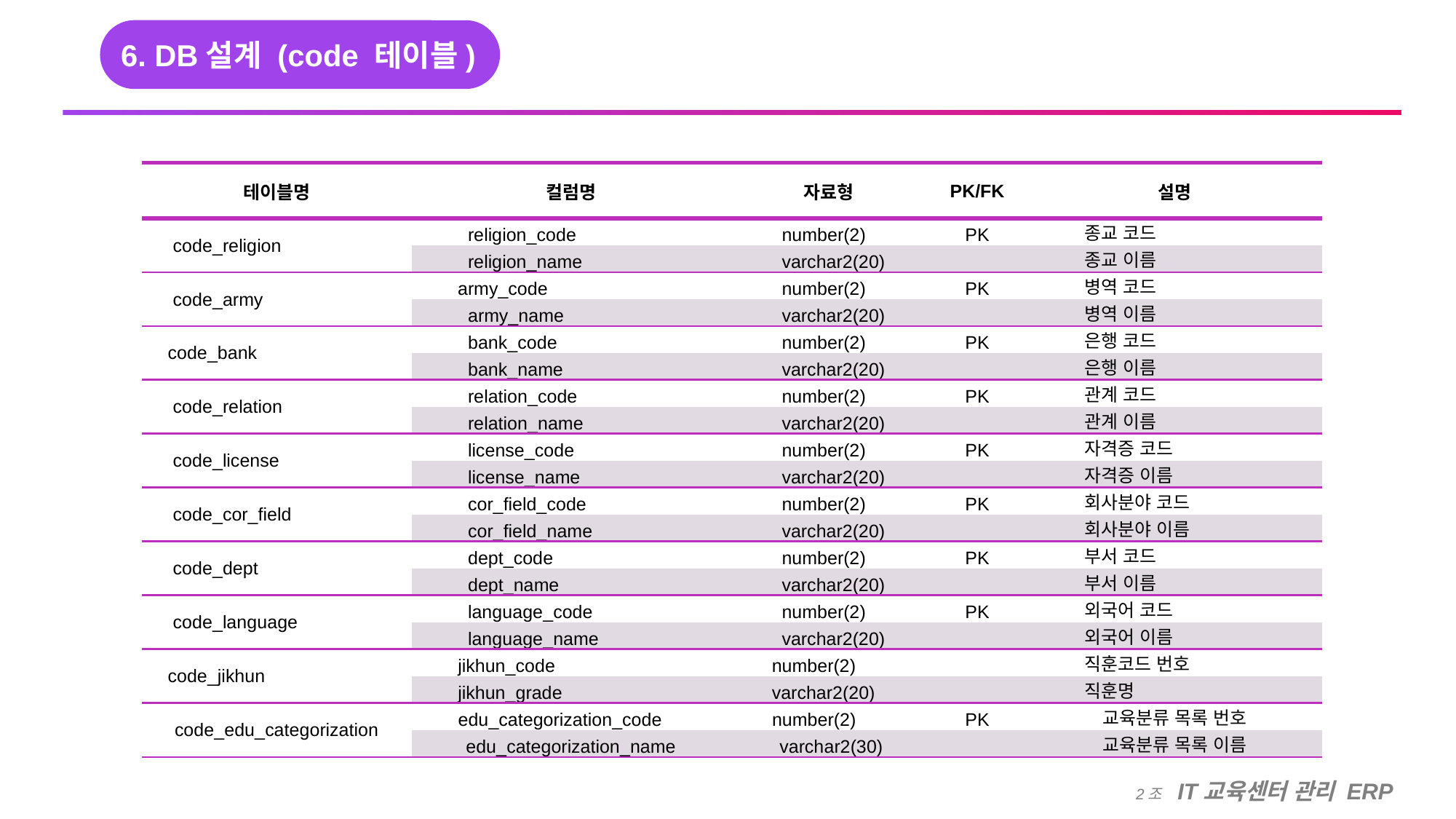

6. DB설계 (code 테이블)

| 테이블명 | 컬럼명 | 자료형 | PK/FK | 설명 |
| --- | --- | --- | --- | --- |
| code\_religion | religion\_code | number(2) | PK | 종교 코드 |
|  | religion\_name | varchar2(20) |  | 종교 이름 |
| code\_army | army\_code | number(2) | PK | 병역 코드 |
|  | army\_name | varchar2(20) |  | 병역 이름 |
| code\_bank | bank\_code | number(2) | PK | 은행 코드 |
|  | bank\_name | varchar2(20) |  | 은행 이름 |
| code\_relation | relation\_code | number(2) | PK | 관계 코드 |
|  | relation\_name | varchar2(20) |  | 관계 이름 |
| code\_license | license\_code | number(2) | PK | 자격증 코드 |
|  | license\_name | varchar2(20) |  | 자격증 이름 |
| code\_cor\_field | cor\_field\_code | number(2) | PK | 회사분야 코드 |
|  | cor\_field\_name | varchar2(20) |  | 회사분야 이름 |
| code\_dept | dept\_code | number(2) | PK | 부서 코드 |
|  | dept\_name | varchar2(20) |  | 부서 이름 |
| code\_language | language\_code | number(2) | PK | 외국어 코드 |
|  | language\_name | varchar2(20) |  | 외국어 이름 |
| code\_jikhun | jikhun\_code | number(2) |  | 직훈코드 번호 |
|  | jikhun\_grade | varchar2(20) |  | 직훈명 |
| code\_edu\_categorization | edu\_categorization\_code | number(2) | PK | 교육분류 목록 번호 |
|  | edu\_categorization\_name | varchar2(30) |  | 교육분류 목록 이름 |
2조 IT교육센터 관리 ERP